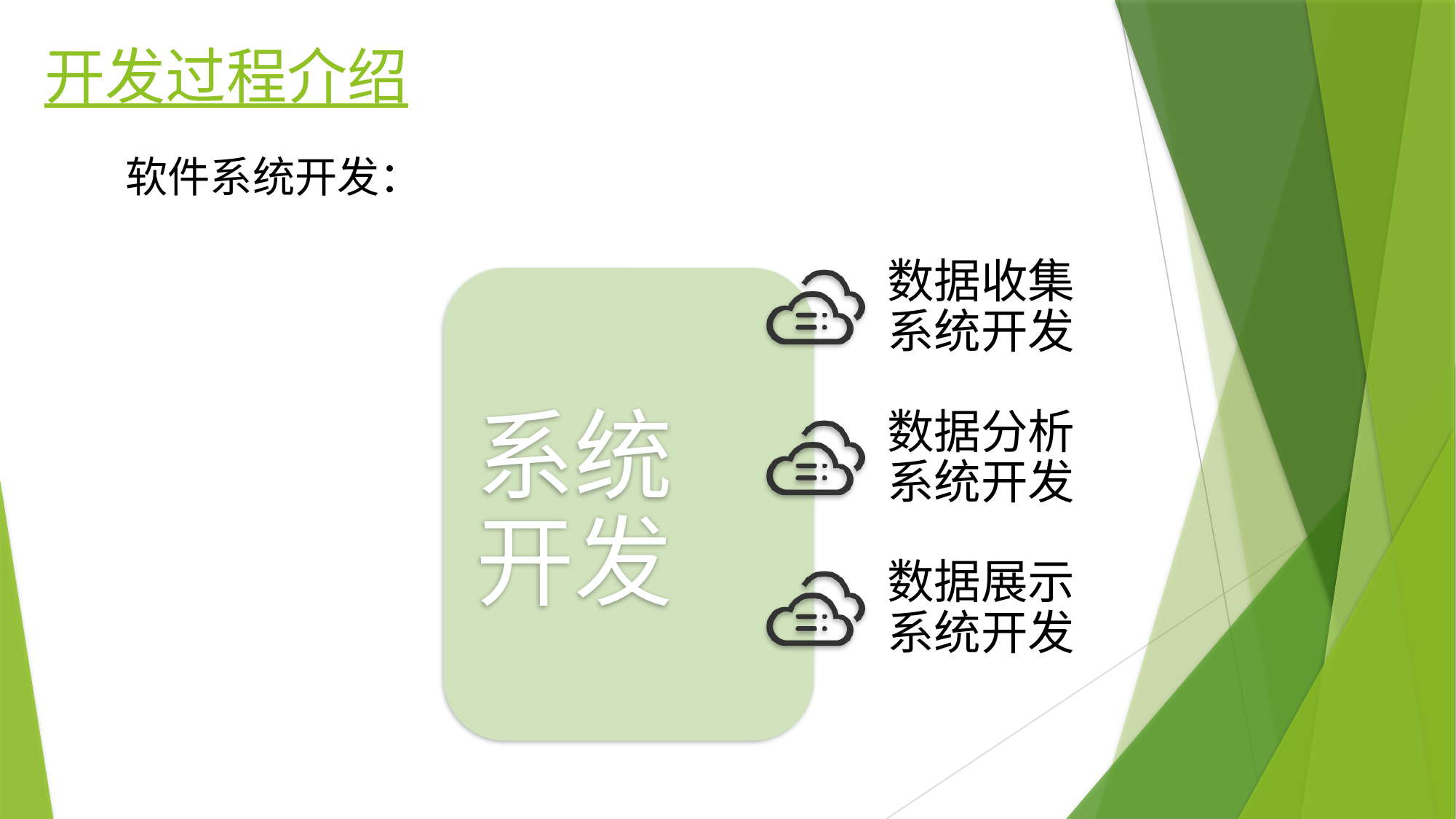

开发过程介绍
软件系统开发：
系统开发
数据收集系统开发
数据分析系统开发
数据展示系统开发